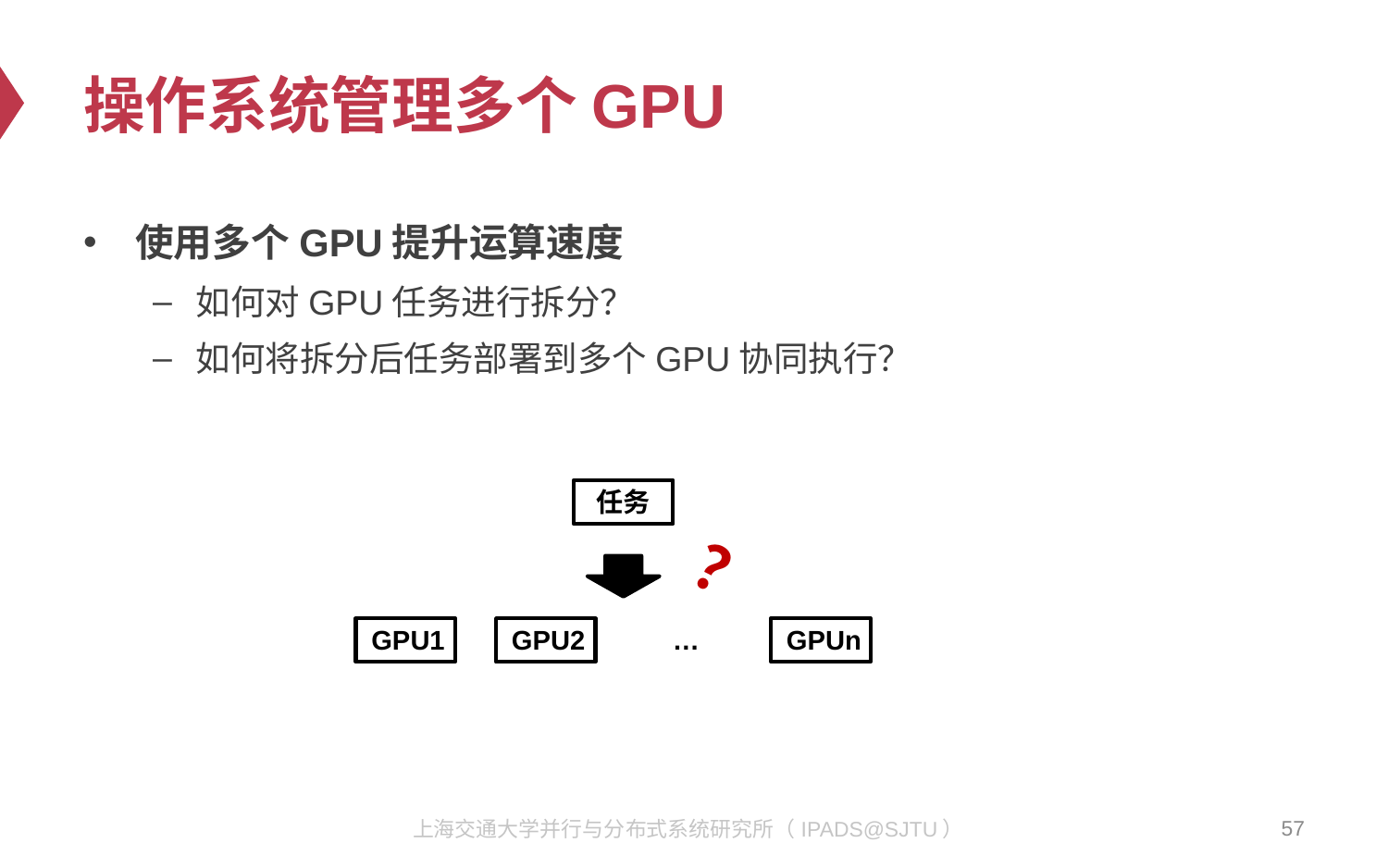

# 操作系统管理多个GPU
使用多个GPU提升运算速度
如何对GPU任务进行拆分？
如何将拆分后任务部署到多个GPU协同执行？
任务

？

GPU1

GPU2

…
GPUn

57
上海交通大学并行与分布式系统研究所（IPADS@SJTU）